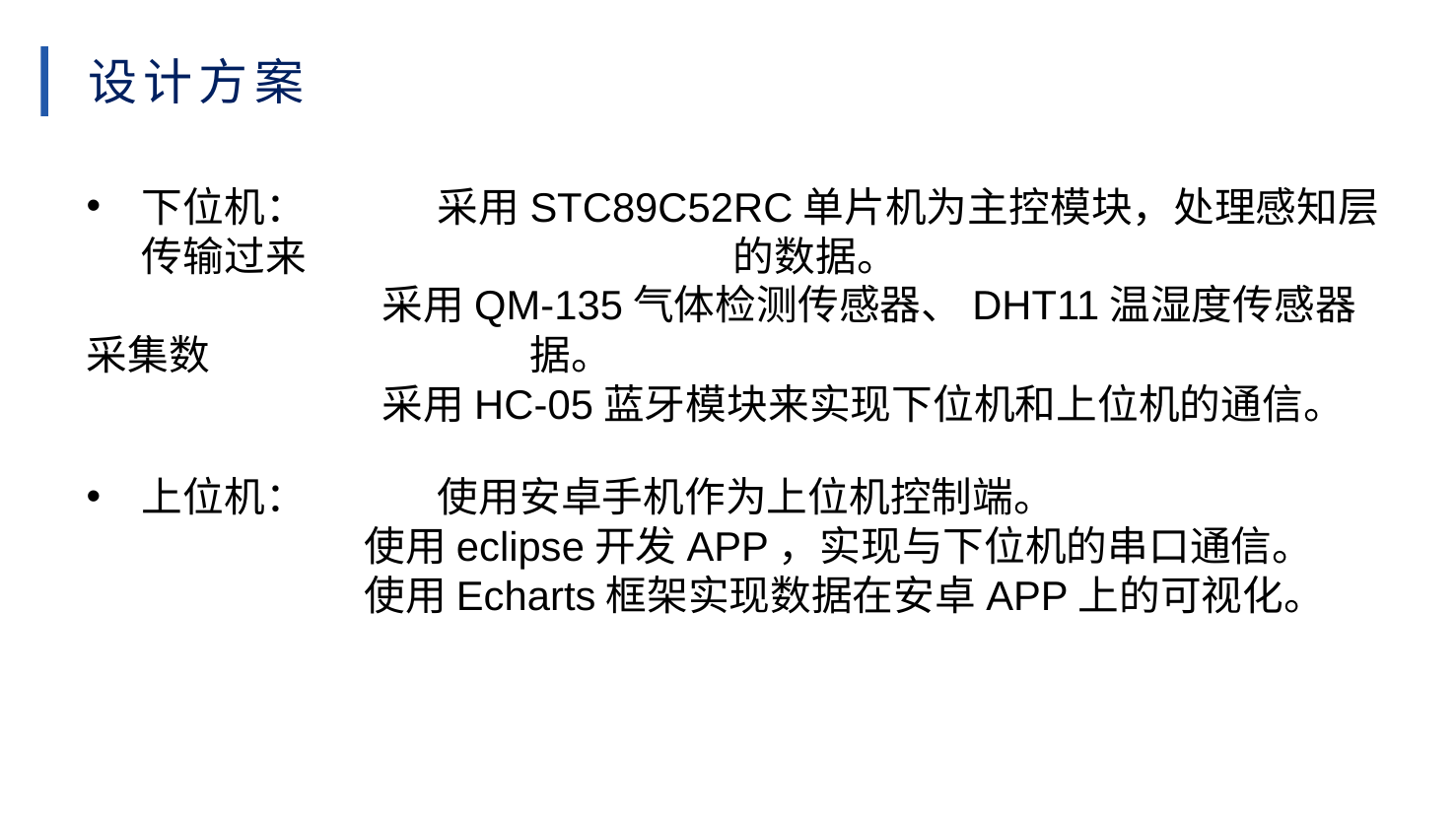

设计方案

下位机：	采用STC89C52RC单片机为主控模块，处理感知层传输过来			的数据。
		采用QM-135气体检测传感器、DHT11温湿度传感器采集数			据。
		采用HC-05蓝牙模块来实现下位机和上位机的通信。

75%
上位机：	使用安卓手机作为上位机控制端。
  	使用eclipse开发APP，实现与下位机的串口通信。
  	使用Echarts框架实现数据在安卓APP上的可视化。

33%